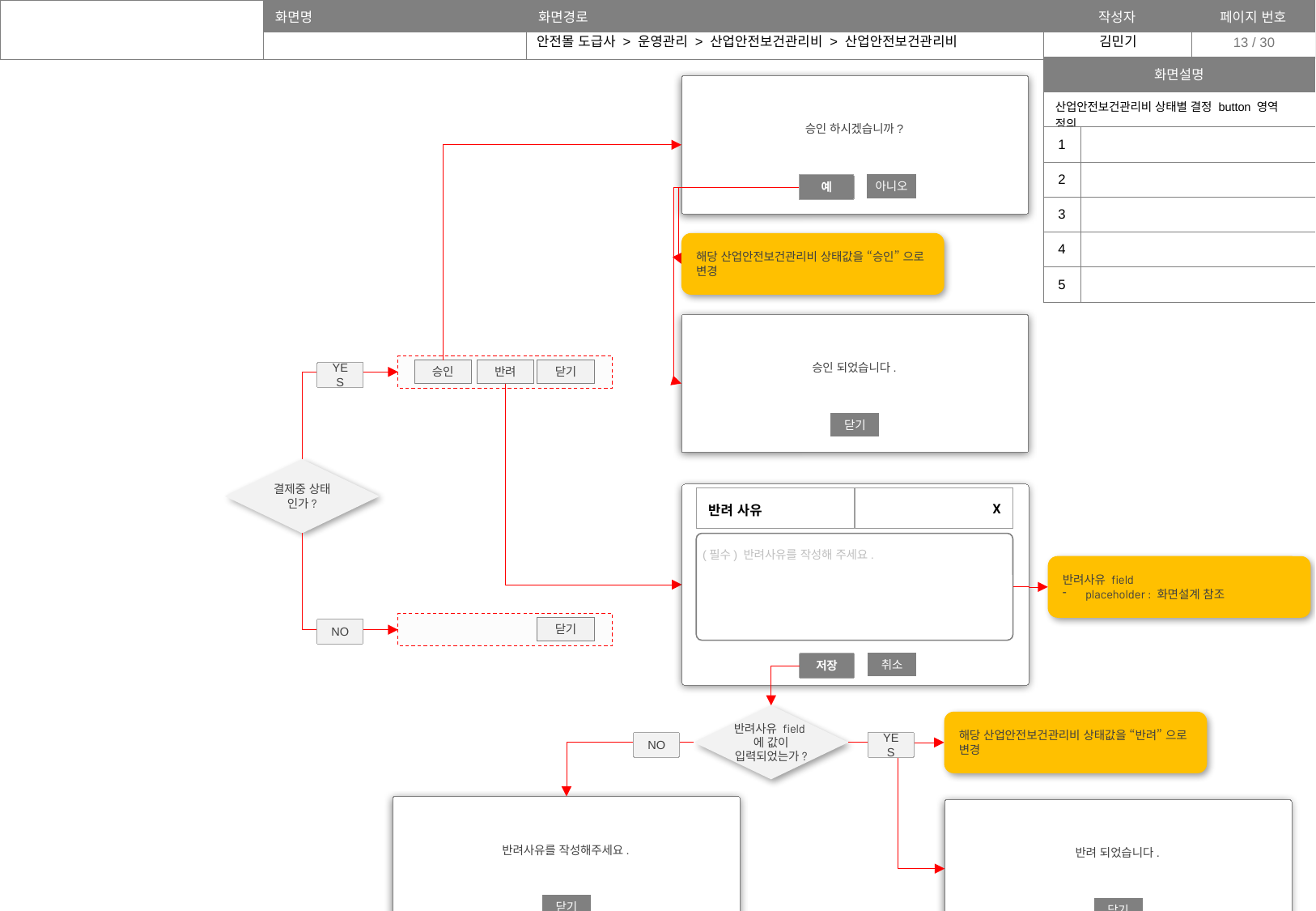

안전몰 도급사 > 운영관리 > 산업안전보건관리비 > 산업안전보건관리비
13
| 화면설명 |  |
| --- | --- |
| 산업안전보건관리비 상태별 결정 button 영역 정의 |  |
| 1 |  |
| 2 |  |
| 3 |  |
| 4 |  |
| 5 |  |

승인 하시겠습니까?
예
아니오
해당 산업안전보건관리비 상태값을 “승인” 으로 변경

승인 되었습니다.

승인
반려
닫기
YES
닫기
결제중 상태 인가?

| 반려 사유 | X |
| --- | --- |
(필수) 반려사유를 작성해 주세요.
반려사유 field
placeholder : 화면설계 참조

닫기
NO
저장
취소
반려사유 field에 값이 입력되었는가?
해당 산업안전보건관리비 상태값을 “반려” 으로 변경
NO
YES

반려사유를 작성해주세요.
반려 되었습니다.
닫기
닫기